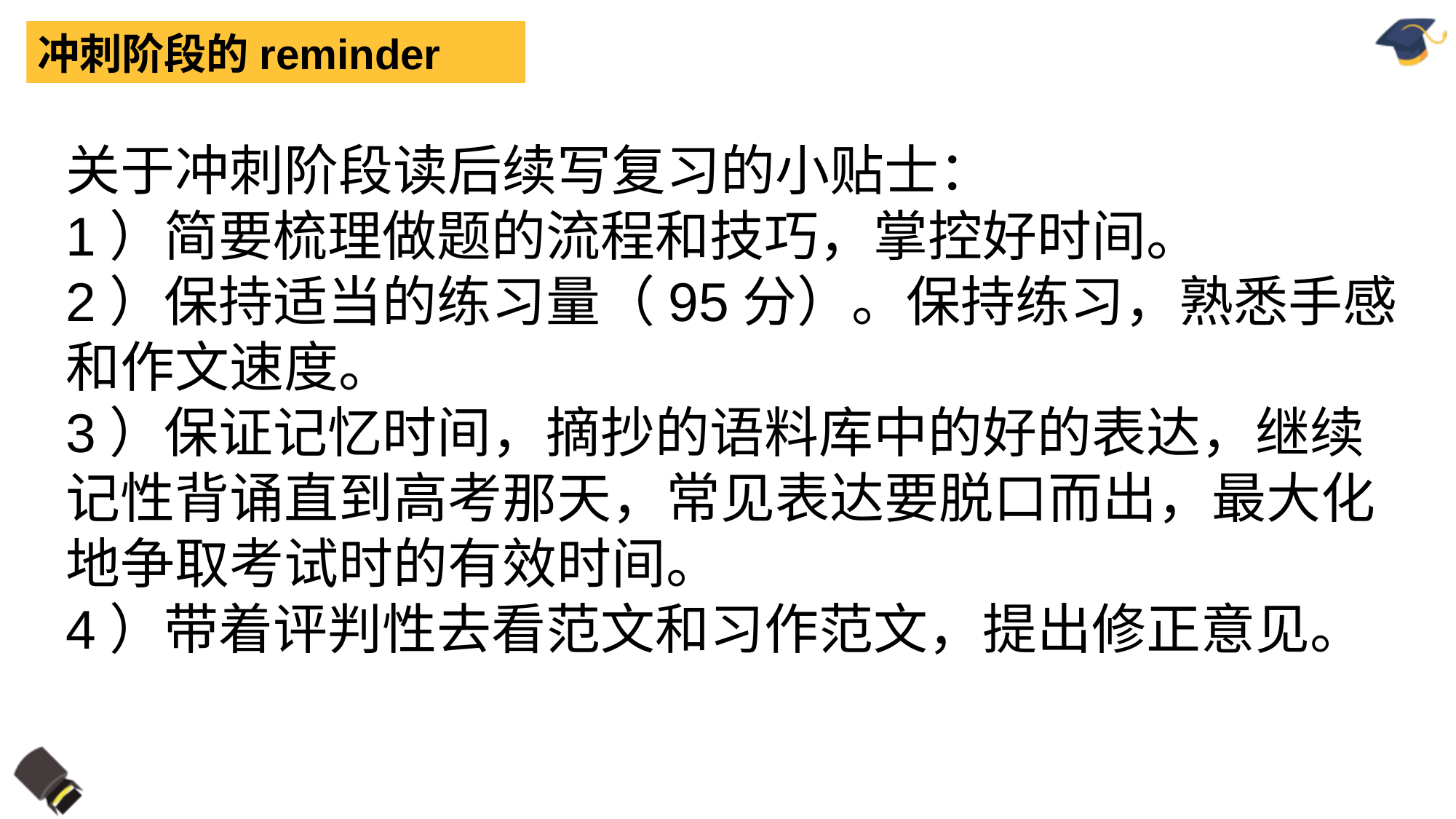

冲刺阶段的reminder
关于冲刺阶段读后续写复习的小贴士：
1）简要梳理做题的流程和技巧，掌控好时间。
2）保持适当的练习量（95分）。保持练习，熟悉手感和作文速度。
3）保证记忆时间，摘抄的语料库中的好的表达，继续记性背诵直到高考那天，常见表达要脱口而出，最大化地争取考试时的有效时间。
4）带着评判性去看范文和习作范文，提出修正意见。